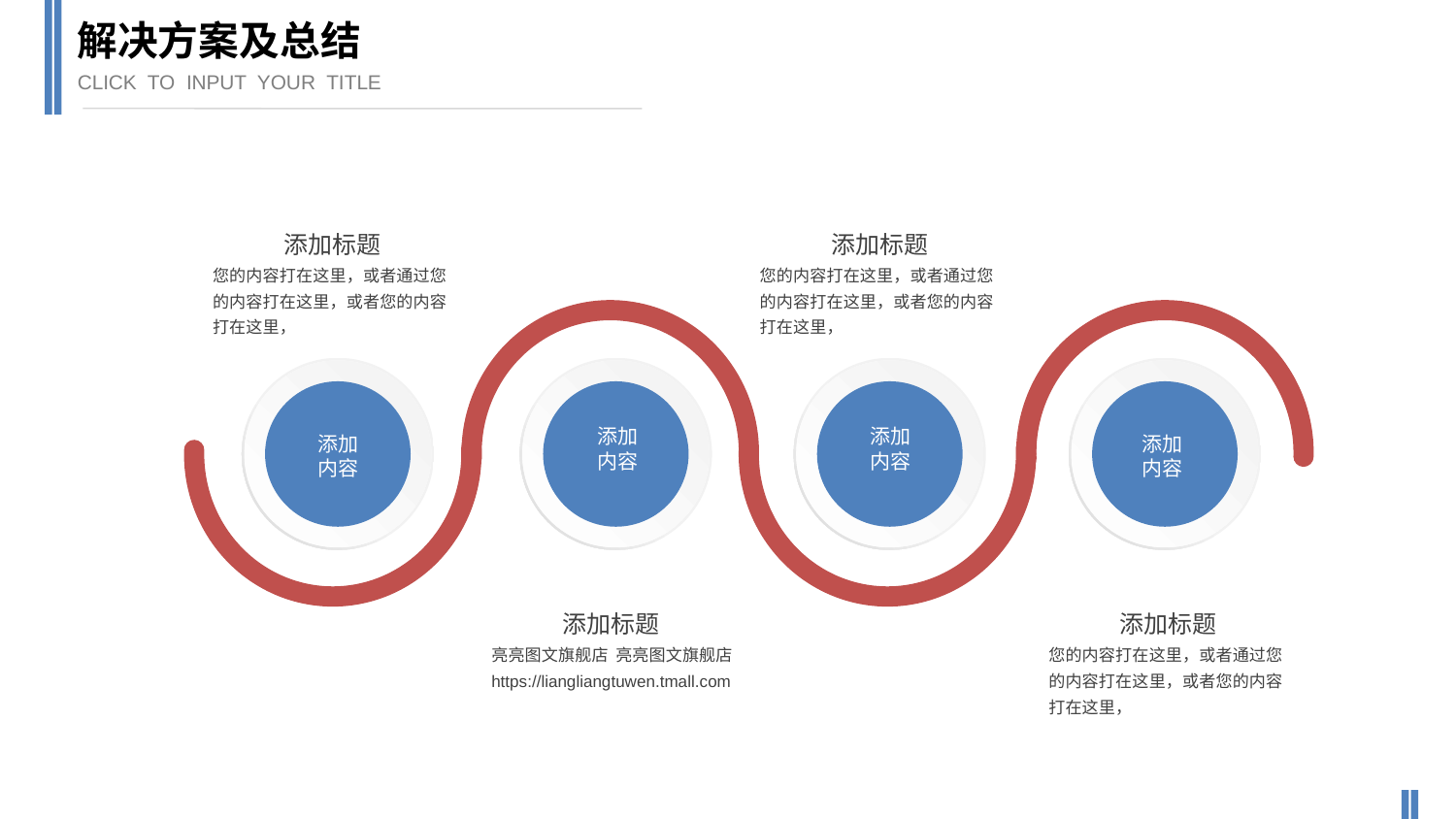

解决方案及总结
CLICK  TO  INPUT  YOUR  TITLE
添加标题
您的内容打在这里，或者通过您的内容打在这里，或者您的内容打在这里，
添加标题
您的内容打在这里，或者通过您的内容打在这里，或者您的内容打在这里，

添加
内容

添加
内容

添加
内容

添加
内容
添加标题
亮亮图文旗舰店  亮亮图文旗舰店
https://liangliangtuwen.tmall.com
添加标题
您的内容打在这里，或者通过您的内容打在这里，或者您的内容打在这里，